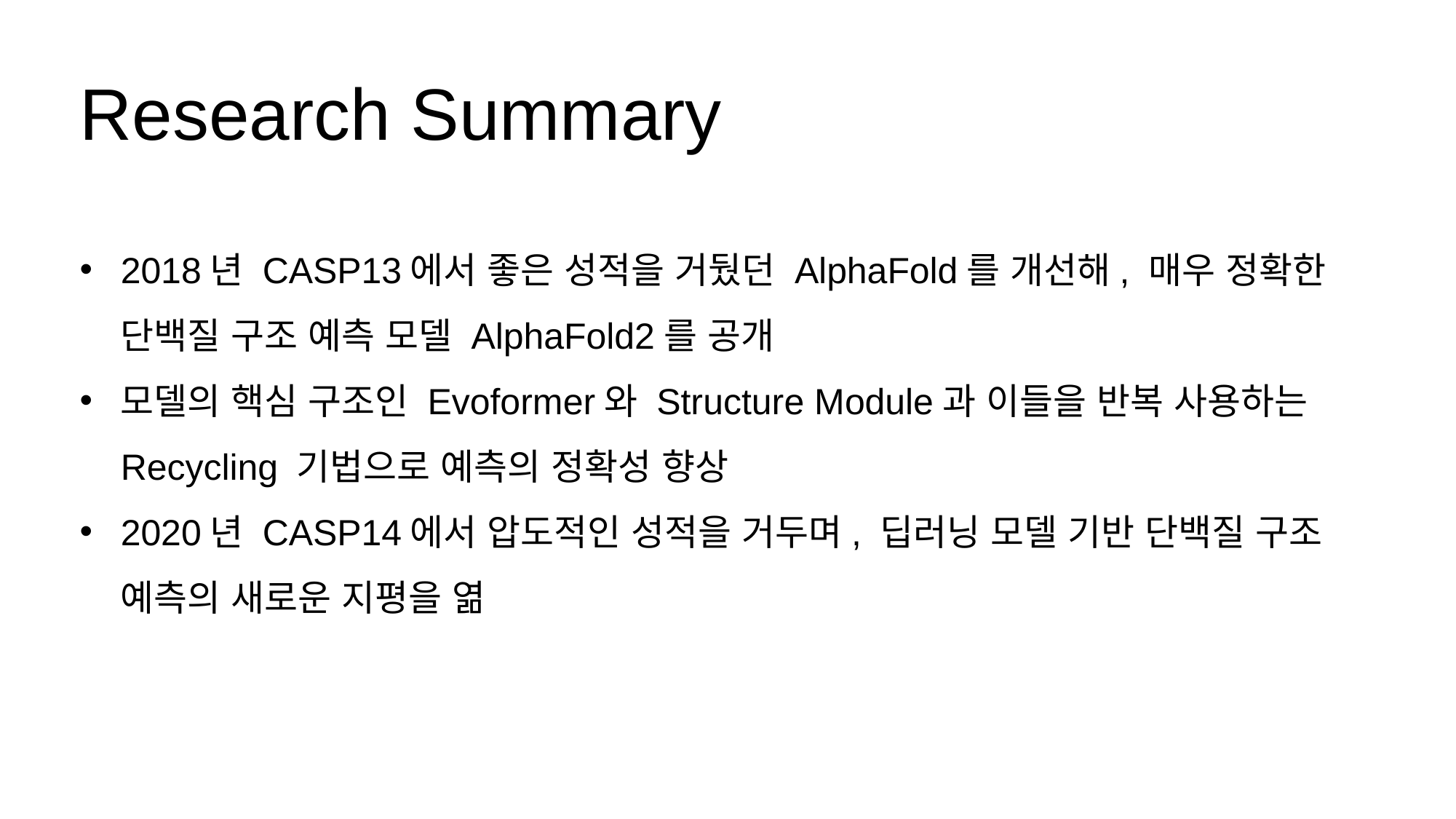

Research Summary
2018년 CASP13에서 좋은 성적을 거뒀던 AlphaFold를 개선해, 매우 정확한 단백질 구조 예측 모델 AlphaFold2를 공개
모델의 핵심 구조인 Evoformer와 Structure Module과 이들을 반복 사용하는 Recycling 기법으로 예측의 정확성 향상
2020년 CASP14에서 압도적인 성적을 거두며, 딥러닝 모델 기반 단백질 구조 예측의 새로운 지평을 엶